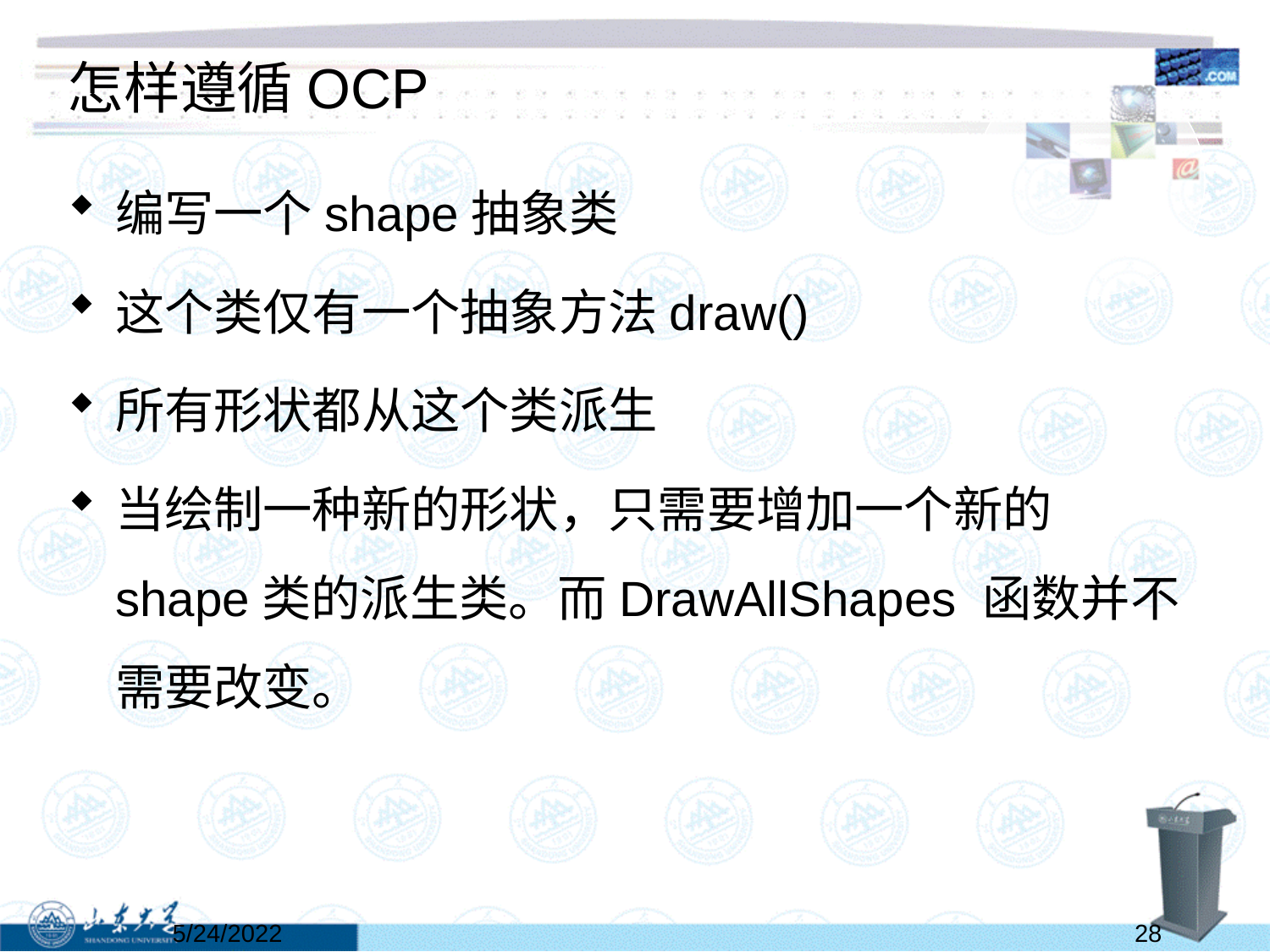

# 怎样遵循OCP
编写一个shape抽象类
这个类仅有一个抽象方法draw()
所有形状都从这个类派生
当绘制一种新的形状，只需要增加一个新的shape类的派生类。而DrawAllShapes 函数并不需要改变。
5/24/2022
28